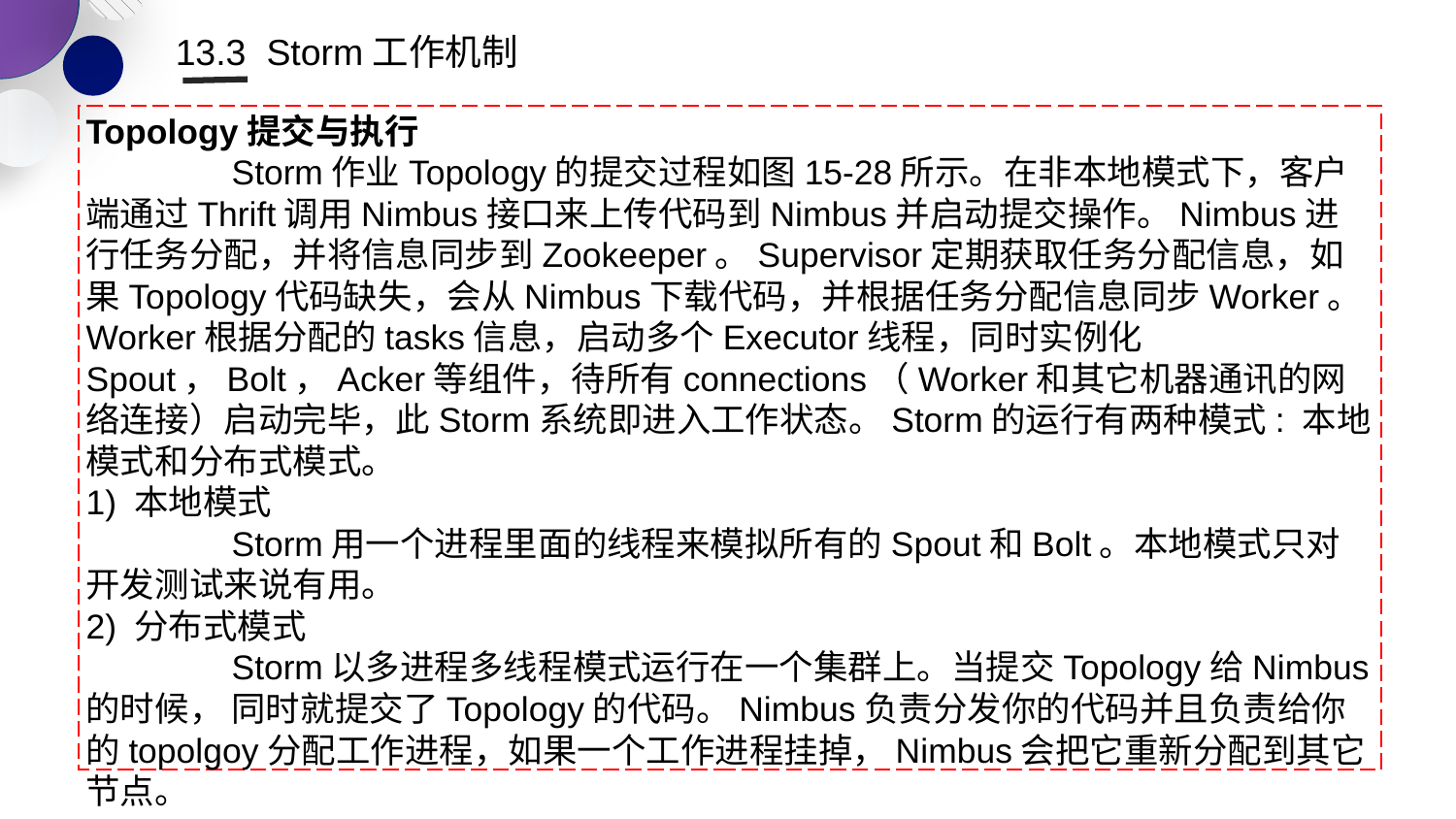

13.3  Storm工作机制

Topology提交与执行
	Storm作业Topology的提交过程如图15-28所示。在非本地模式下，客户端通过Thrift调用Nimbus接口来上传代码到Nimbus并启动提交操作。Nimbus进行任务分配，并将信息同步到Zookeeper。Supervisor定期获取任务分配信息，如果Topology代码缺失，会从Nimbus下载代码，并根据任务分配信息同步Worker。Worker根据分配的tasks信息，启动多个Executor线程，同时实例化Spout，Bolt，Acker等组件，待所有connections（Worker和其它机器通讯的网络连接）启动完毕，此Storm系统即进入工作状态。Storm的运行有两种模式: 本地模式和分布式模式。
1) 本地模式
	Storm用一个进程里面的线程来模拟所有的Spout和Bolt。本地模式只对开发测试来说有用。
2) 分布式模式
	Storm以多进程多线程模式运行在一个集群上。当提交Topology给Nimbus的时候， 同时就提交了Topology的代码。Nimbus负责分发你的代码并且负责给你的topolgoy分配工作进程，如果一个工作进程挂掉，Nimbus会把它重新分配到其它节点。